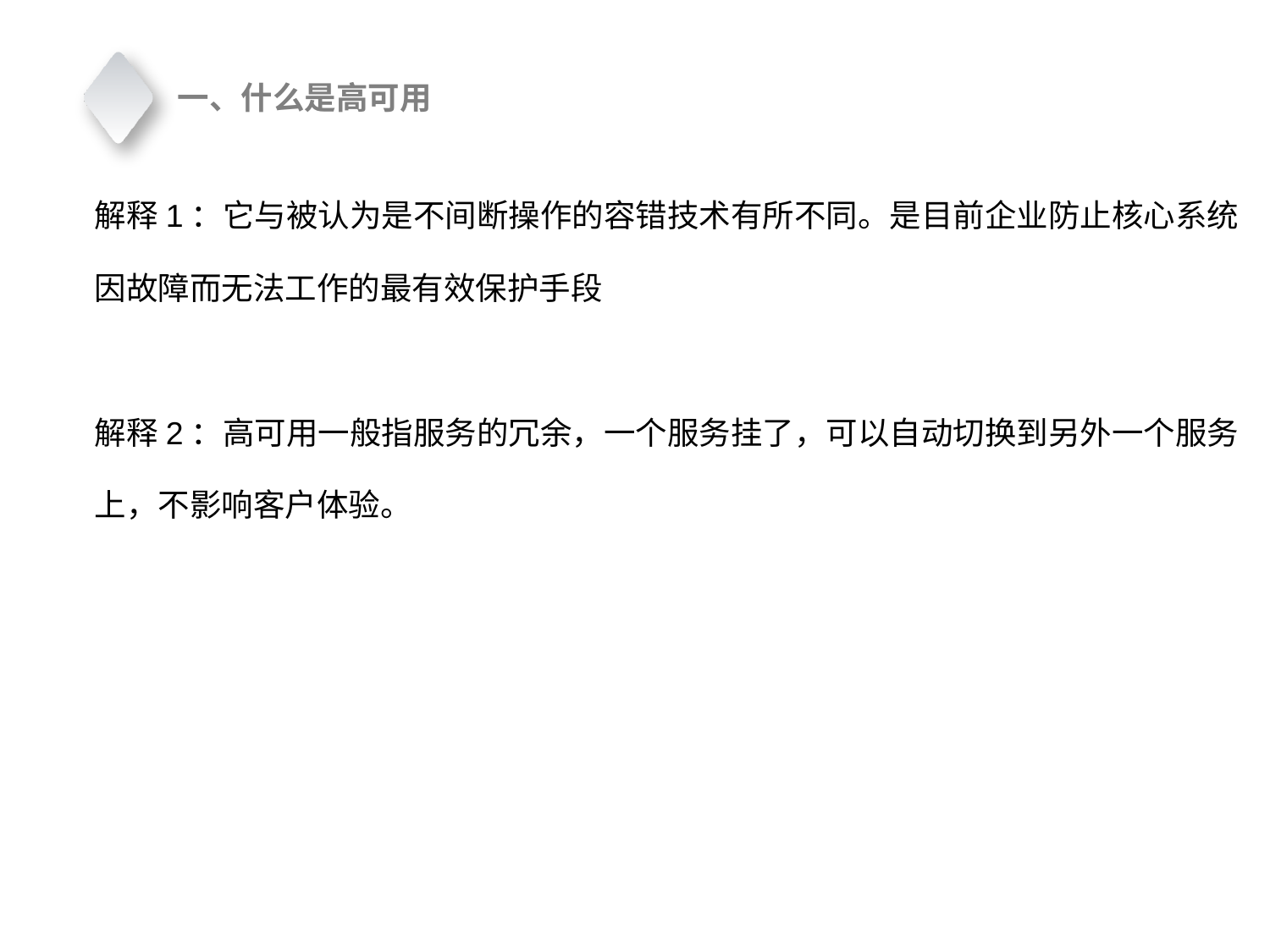

一、什么是高可用
解释1：它与被认为是不间断操作的容错技术有所不同。是目前企业防止核心系统因故障而无法工作的最有效保护手段

解释2：高可用一般指服务的冗余，一个服务挂了，可以自动切换到另外一个服务上，不影响客户体验。